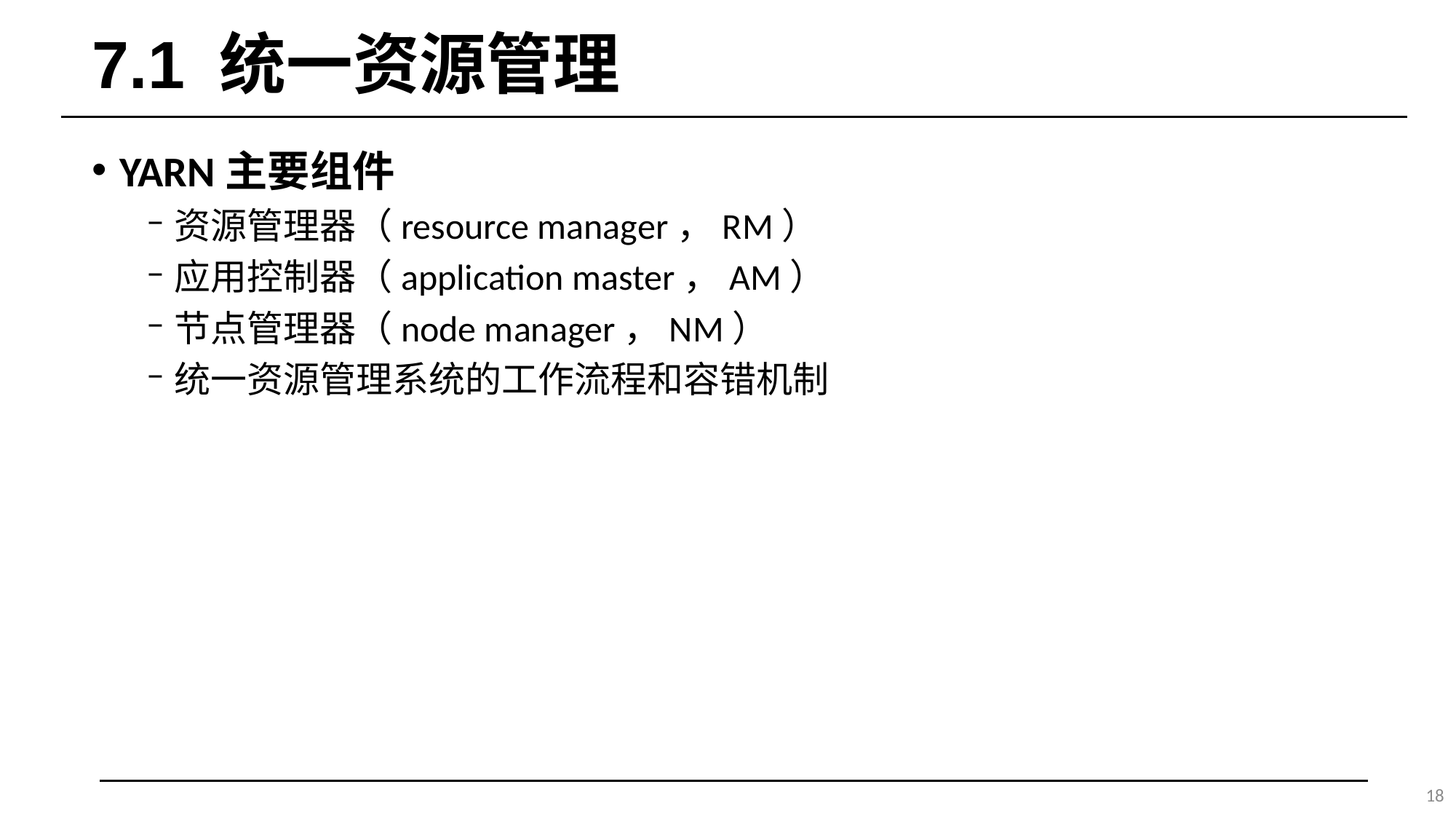

# 7.1 统一资源管理
YARN主要组件
资源管理器（resource manager，RM）
应用控制器（application master，AM）
节点管理器（node manager，NM）
统一资源管理系统的工作流程和容错机制
18